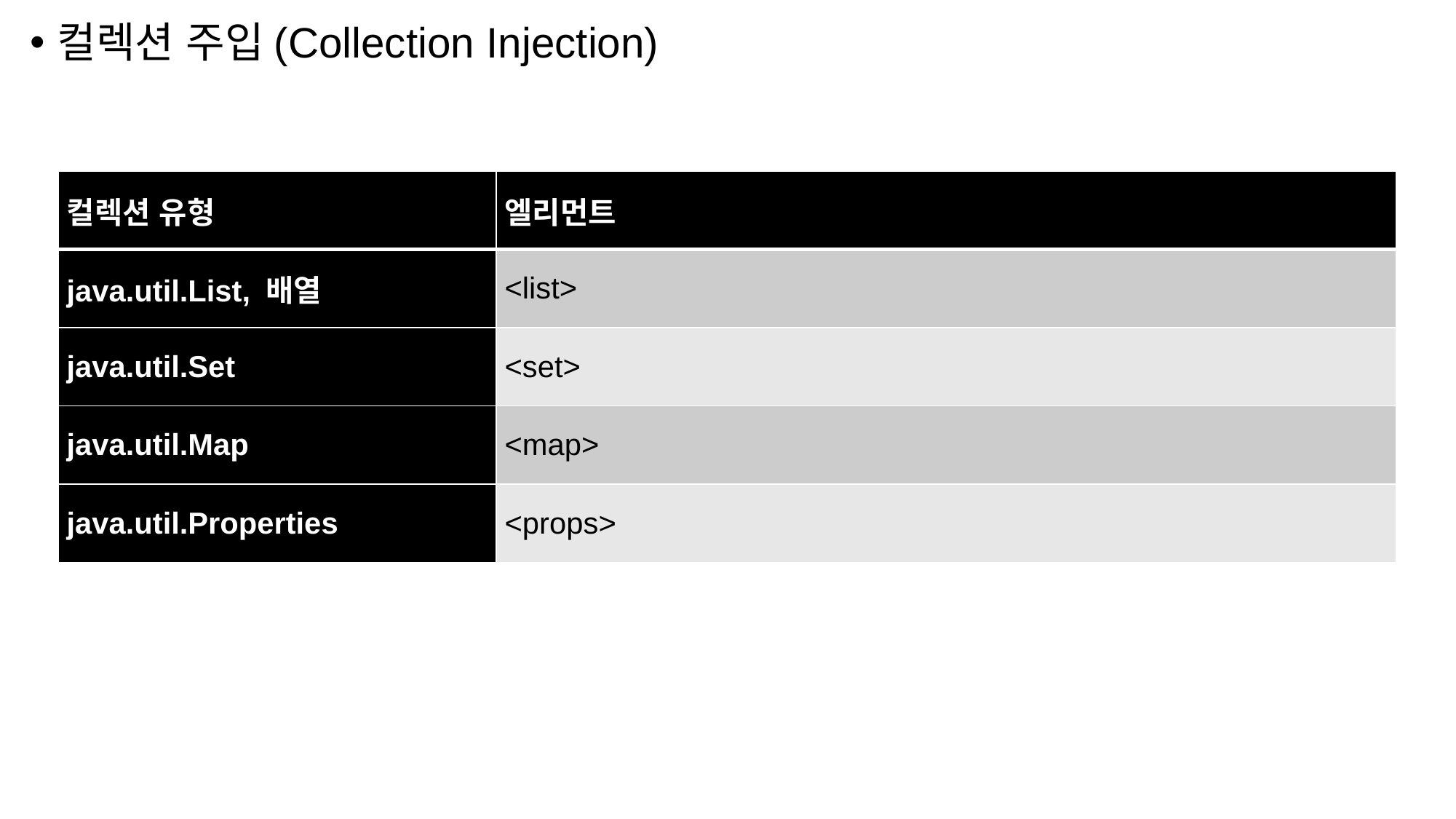

컬렉션 주입(Collection Injection)
| 컬렉션 유형 | 엘리먼트 |
| --- | --- |
| java.util.List, 배열 | <list> |
| java.util.Set | <set> |
| java.util.Map | <map> |
| java.util.Properties | <props> |